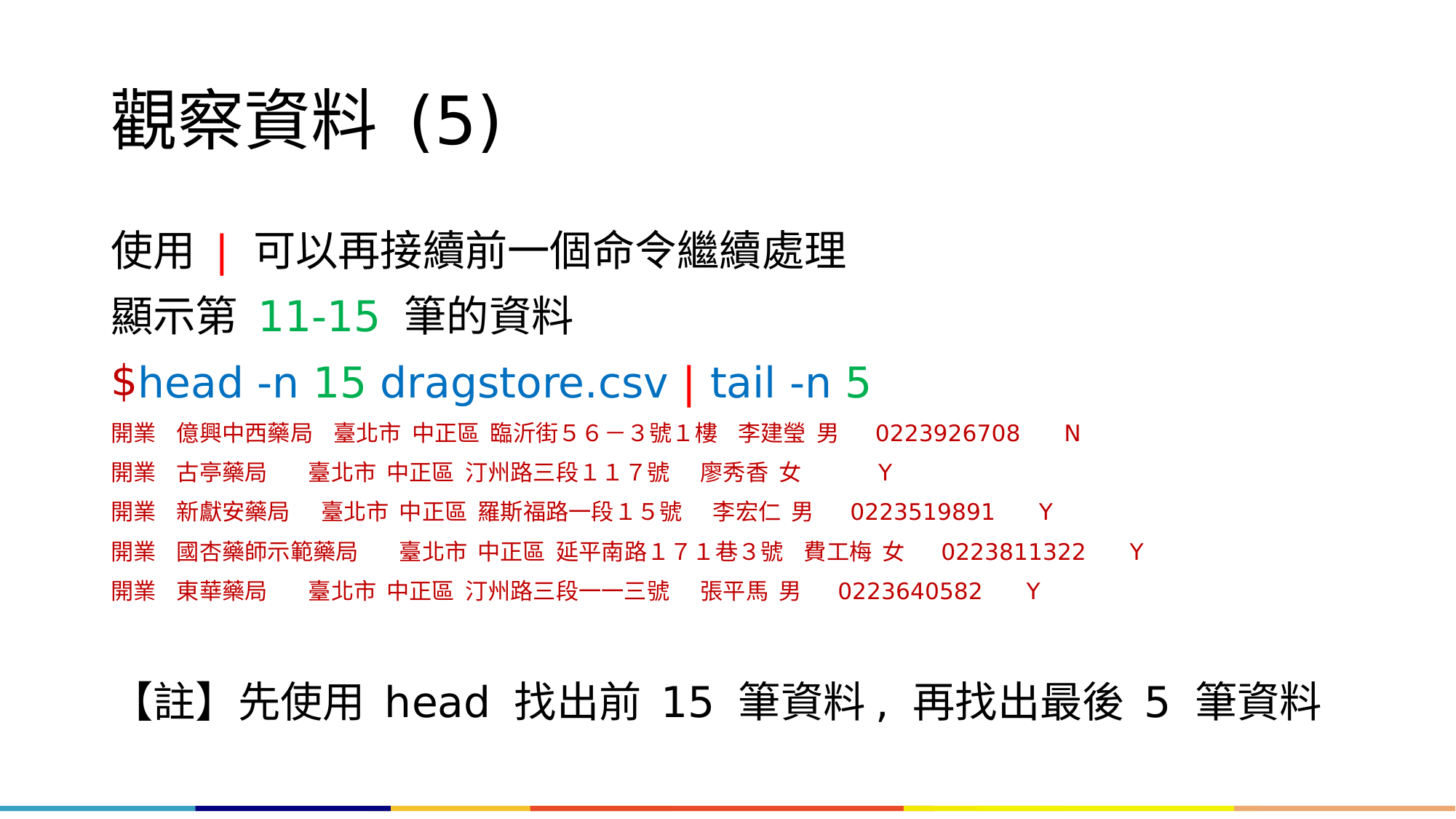

# 觀察資料 (5)
使用 | 可以再接續前一個命令繼續處理
顯示第 11-15 筆的資料
head -n 15 dragstore.csv | tail -n 5
開業    億興中西藥局    臺北市  中正區  臨沂街５６－３號１樓    李建瑩  男      0223926708      N
開業    古亭藥局        臺北市  中正區  汀州路三段１１７號      廖秀香  女              Y
開業    新獻安藥局      臺北市  中正區  羅斯福路一段１５號      李宏仁  男      0223519891      Y
開業    國杏藥師示範藥局        臺北市  中正區  延平南路１７１巷３號    費工梅  女      0223811322      Y
開業    東華藥局        臺北市  中正區  汀州路三段一一三號      張平馬  男      0223640582      Y

【註】先使用 head 找出前 15 筆資料, 再找出最後 5 筆資料